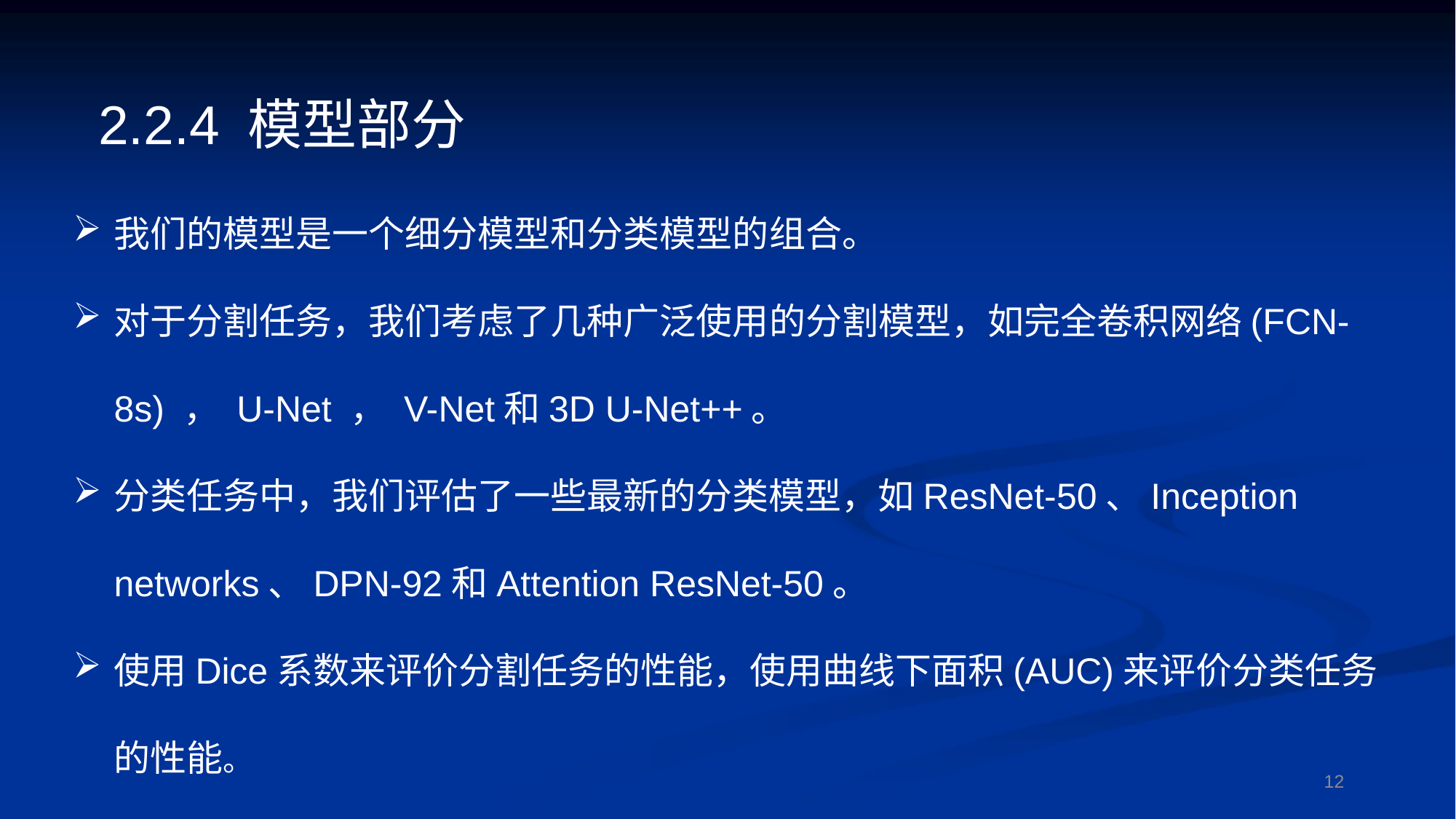

2.2.4 模型部分
我们的模型是一个细分模型和分类模型的组合。
对于分割任务，我们考虑了几种广泛使用的分割模型，如完全卷积网络(FCN-8s) ， U-Net ， V-Net和3D U-Net++。
分类任务中，我们评估了一些最新的分类模型，如ResNet-50、Inception networks、DPN-92和Attention ResNet-50。
使用Dice系数来评价分割任务的性能，使用曲线下面积(AUC)来评价分类任务的性能。
12